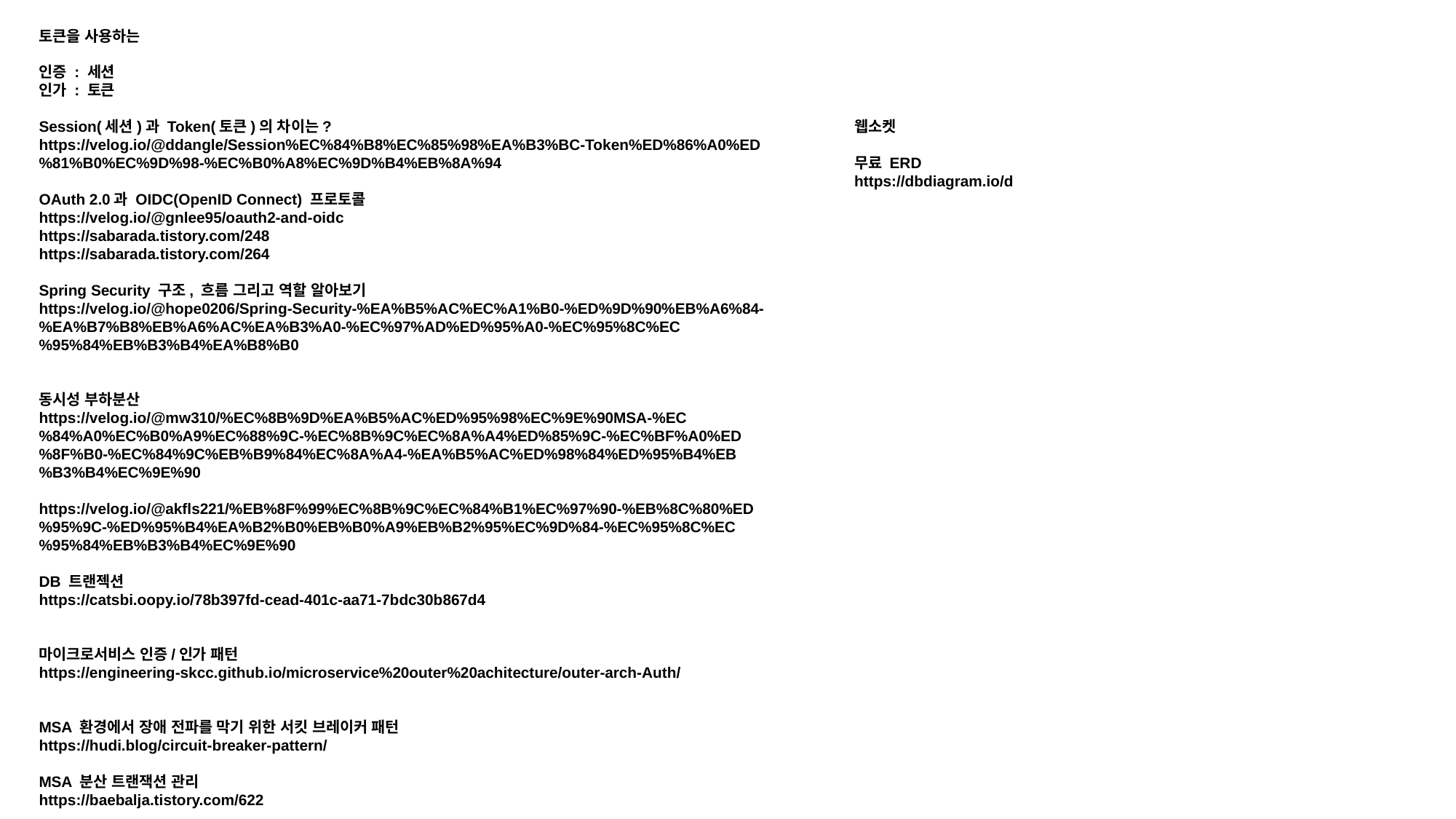

토큰을 사용하는

인증 : 세션
인가 : 토큰

Session(세션)과 Token(토큰)의 차이는?
https://velog.io/@ddangle/Session%EC%84%B8%EC%85%98%EA%B3%BC-Token%ED%86%A0%ED%81%B0%EC%9D%98-%EC%B0%A8%EC%9D%B4%EB%8A%94

OAuth 2.0과 OIDC(OpenID Connect) 프로토콜
https://velog.io/@gnlee95/oauth2-and-oidc
https://sabarada.tistory.com/248
https://sabarada.tistory.com/264

Spring Security 구조, 흐름 그리고 역할 알아보기
https://velog.io/@hope0206/Spring-Security-%EA%B5%AC%EC%A1%B0-%ED%9D%90%EB%A6%84-%EA%B7%B8%EB%A6%AC%EA%B3%A0-%EC%97%AD%ED%95%A0-%EC%95%8C%EC%95%84%EB%B3%B4%EA%B8%B0

동시성 부하분산
https://velog.io/@mw310/%EC%8B%9D%EA%B5%AC%ED%95%98%EC%9E%90MSA-%EC%84%A0%EC%B0%A9%EC%88%9C-%EC%8B%9C%EC%8A%A4%ED%85%9C-%EC%BF%A0%ED%8F%B0-%EC%84%9C%EB%B9%84%EC%8A%A4-%EA%B5%AC%ED%98%84%ED%95%B4%EB%B3%B4%EC%9E%90

https://velog.io/@akfls221/%EB%8F%99%EC%8B%9C%EC%84%B1%EC%97%90-%EB%8C%80%ED%95%9C-%ED%95%B4%EA%B2%B0%EB%B0%A9%EB%B2%95%EC%9D%84-%EC%95%8C%EC%95%84%EB%B3%B4%EC%9E%90

DB 트랜젝션
https://catsbi.oopy.io/78b397fd-cead-401c-aa71-7bdc30b867d4

마이크로서비스 인증/인가 패턴
https://engineering-skcc.github.io/microservice%20outer%20achitecture/outer-arch-Auth/

MSA 환경에서 장애 전파를 막기 위한 서킷 브레이커 패턴
https://hudi.blog/circuit-breaker-pattern/

MSA 분산 트랜잭션 관리
https://baebalja.tistory.com/622

웹소켓

무료 ERD
https://dbdiagram.io/d